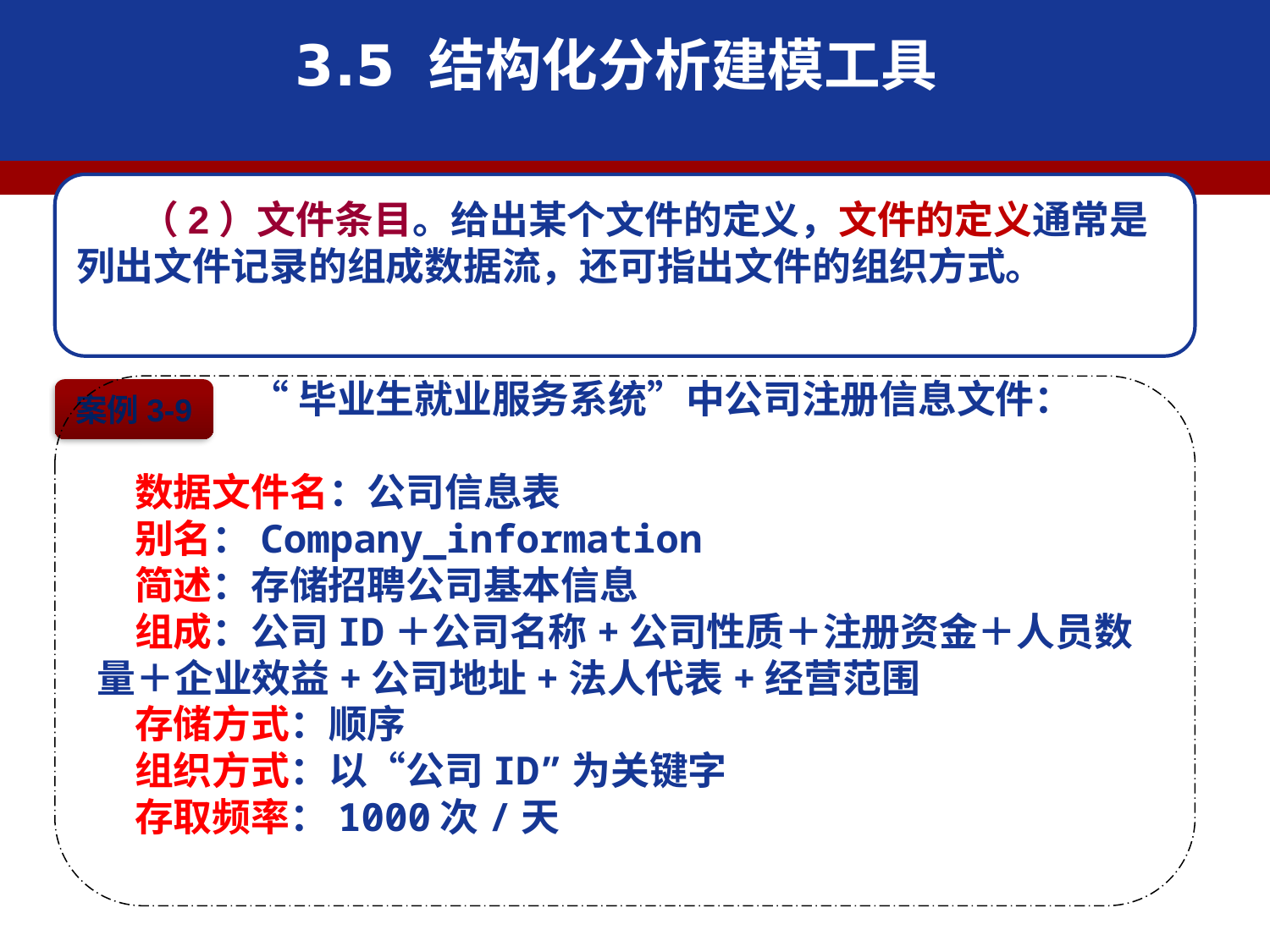

3.5 结构化分析建模工具

（2）文件条目。给出某个文件的定义，文件的定义通常是列出文件记录的组成数据流，还可指出文件的组织方式。

             “毕业生就业服务系统”中公司注册信息文件：

数据文件名：公司信息表
别名：Company_information
简述：存储招聘公司基本信息
组成：公司ID＋公司名称+公司性质＋注册资金＋人员数量＋企业效益+公司地址+法人代表+经营范围
存储方式：顺序
组织方式：以“公司ID”为关键字
存取频率：1000次/天

案例3-9